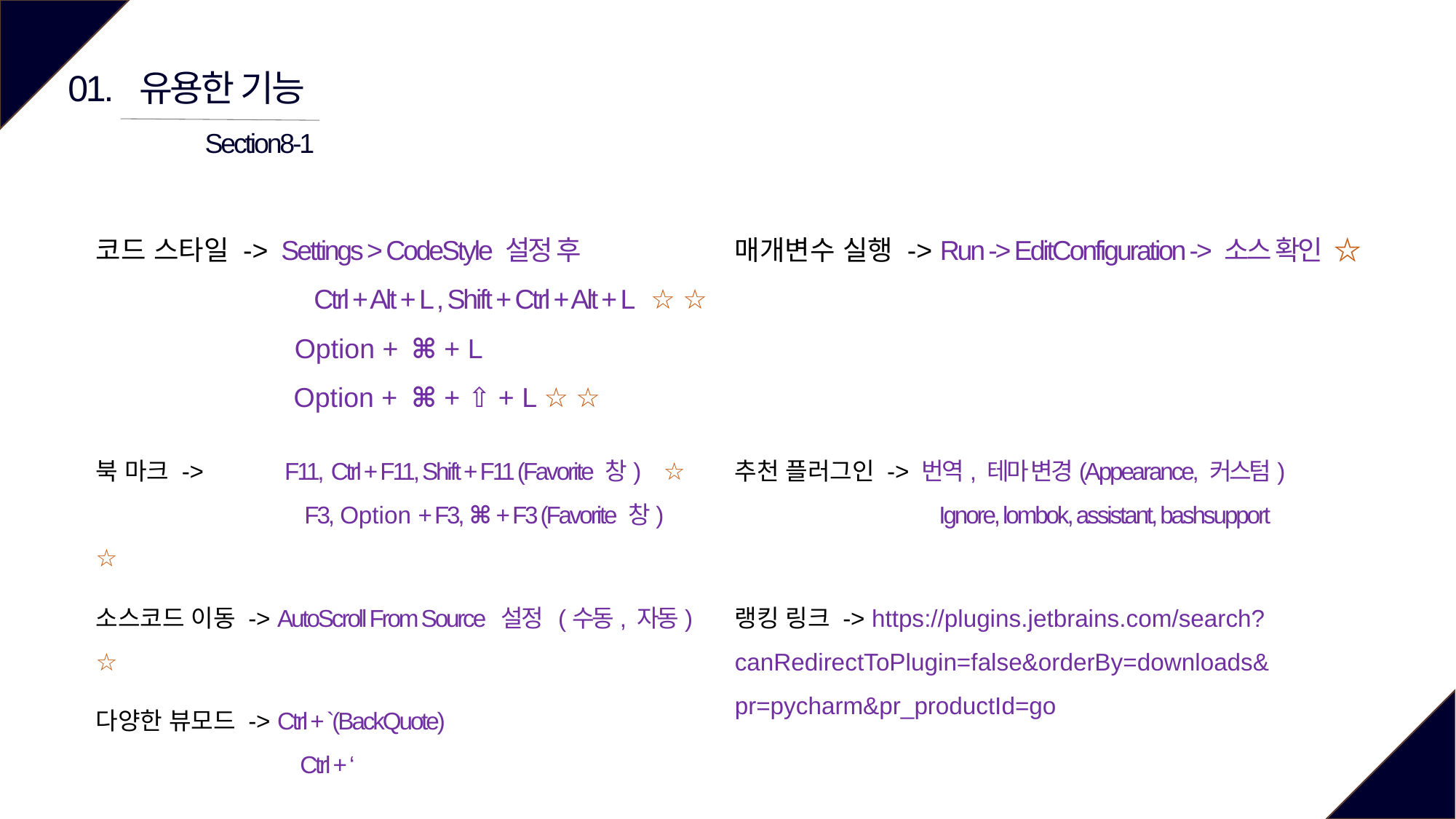

01.
유용한 기능
Section8-1
코드 스타일 ->  Settings > CodeStyle 설정 후
                                       Ctrl + Alt + L , Shift + Ctrl + Alt + L   ☆ ☆
                          Option +  ⌘ + L
                          Option +  ⌘ + ⇧ + L ☆ ☆
매개변수 실행 -> Run -> EditConfiguration -> 소스 확인  ☆
북 마크 ->            F11,  Ctrl + F11, Shift + F11 (Favorite 창)     ☆
                                               F3, Option + F3, ⌘ + F3 (Favorite 창)         ☆
추천 플러그인 -> 번역, 테마 변경(Appearance, 커스텀)
                                              Ignore, lombok, assistant, bashsupport
랭킹 링크 -> https://plugins.jetbrains.com/search?canRedirectToPlugin=false&orderBy=downloads&pr=pycharm&pr_productId=go

소스코드 이동 -> AutoScroll From Source  설정  (수동, 자동)  ☆
다양한 뷰모드 -> Ctrl + `(BackQuote)
                                              Ctrl + ‘